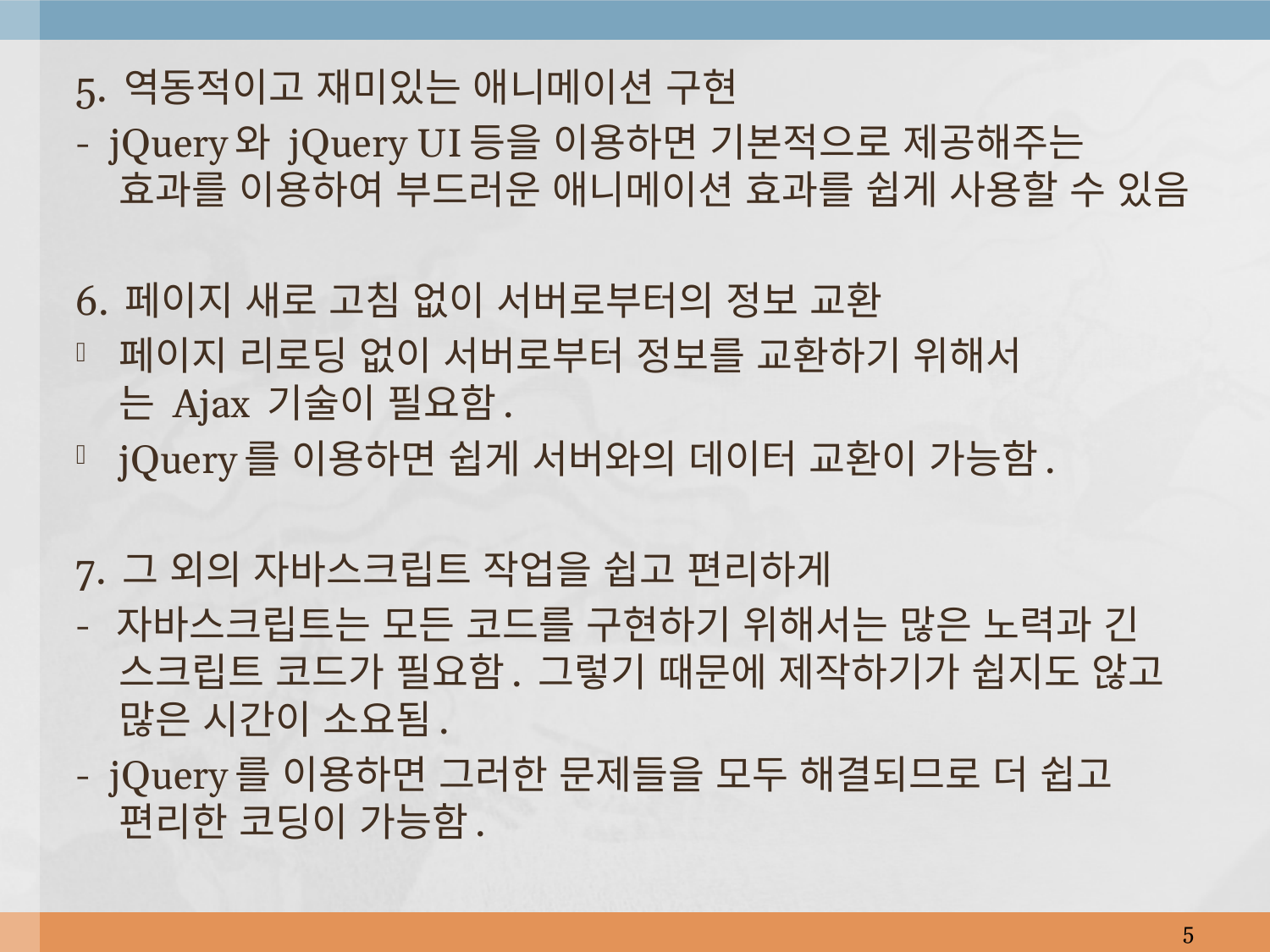

5. 역동적이고 재미있는 애니메이션 구현
-  jQuery와 jQuery UI등을 이용하면 기본적으로 제공해주는 효과를 이용하여 부드러운 애니메이션 효과를 쉽게 사용할 수 있음

6. 페이지 새로 고침 없이 서버로부터의 정보 교환
페이지 리로딩 없이 서버로부터 정보를 교환하기 위해서는 Ajax 기술이 필요함.
jQuery를 이용하면 쉽게 서버와의 데이터 교환이 가능함.

7. 그 외의 자바스크립트 작업을 쉽고 편리하게
-  자바스크립트는 모든 코드를 구현하기 위해서는 많은 노력과 긴 스크립트 코드가 필요함. 그렇기 때문에 제작하기가 쉽지도 않고 많은 시간이 소요됨.
-  jQuery를 이용하면 그러한 문제들을 모두 해결되므로 더 쉽고 편리한 코딩이 가능함.

5